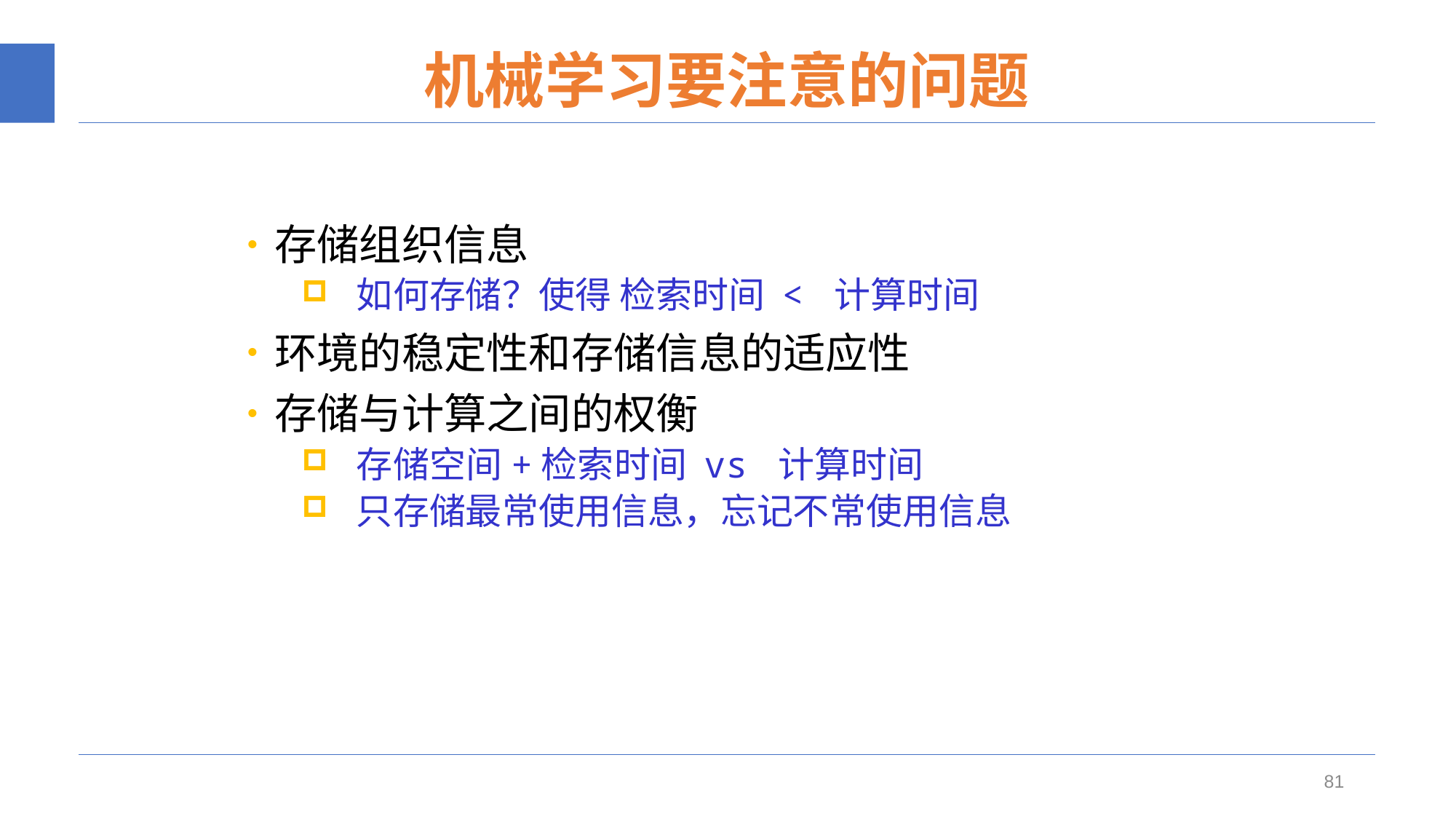

# 机械学习要注意的问题
存储组织信息
如何存储？使得 检索时间 < 计算时间
环境的稳定性和存储信息的适应性
存储与计算之间的权衡
存储空间+检索时间 vs 计算时间
只存储最常使用信息，忘记不常使用信息

81